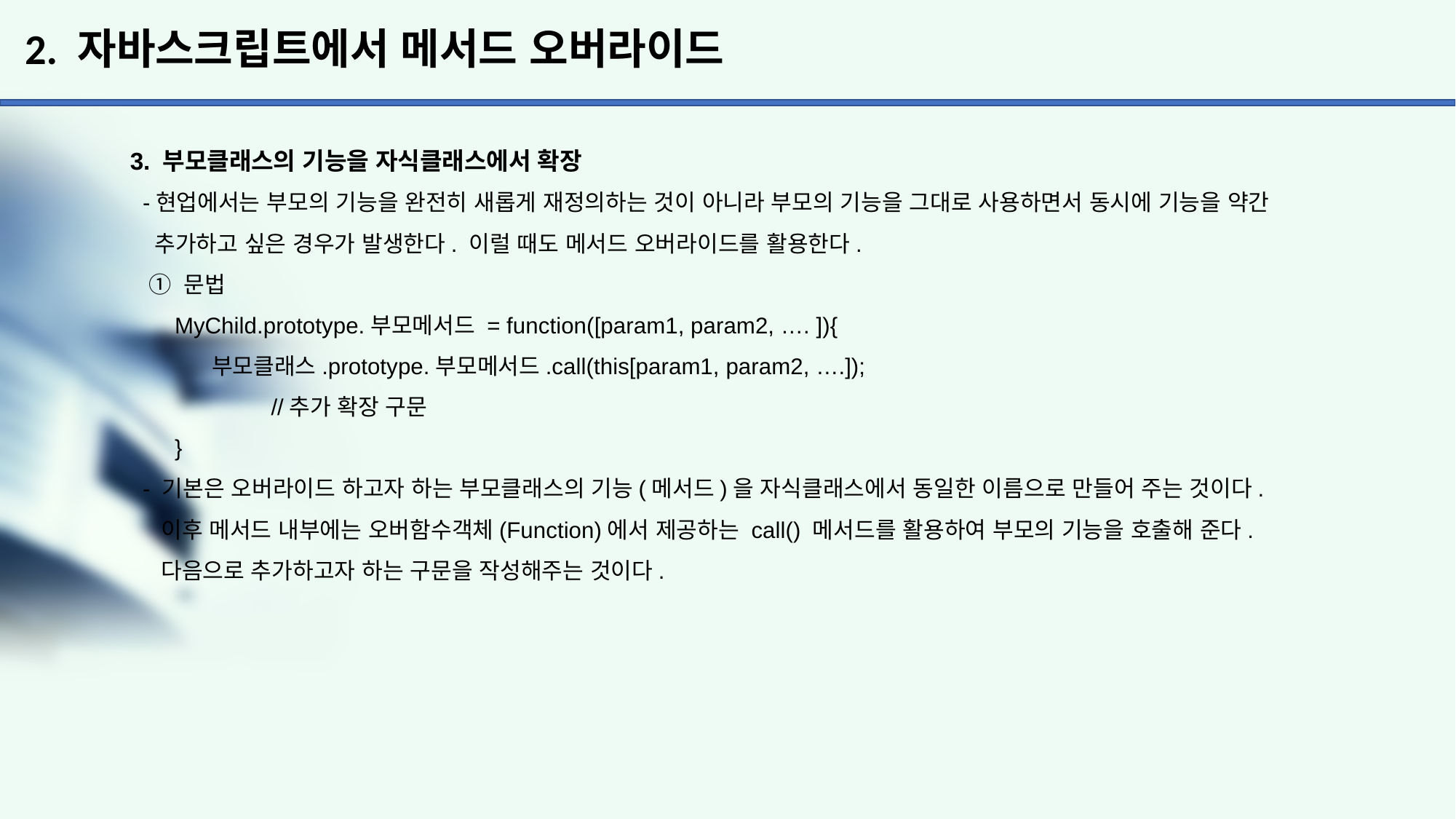

# 2. 자바스크립트에서 메서드 오버라이드
3. 부모클래스의 기능을 자식클래스에서 확장
  -현업에서는 부모의 기능을 완전히 새롭게 재정의하는 것이 아니라 부모의 기능을 그대로 사용하면서 동시에 기능을 약간
   추가하고 싶은 경우가 발생한다. 이럴 때도 메서드 오버라이드를 활용한다.
   ① 문법
       MyChild.prototype.부모메서드 = function([param1, param2, …. ]){
            부모클래스.prototype.부모메서드.call(this[param1, param2, ….]);
 	     //추가 확장 구문
       }
  - 기본은 오버라이드 하고자 하는 부모클래스의 기능(메서드)을 자식클래스에서 동일한 이름으로 만들어 주는 것이다.
    이후 메서드 내부에는 오버함수객체(Function)에서 제공하는 call() 메서드를 활용하여 부모의 기능을 호출해 준다.
    다음으로 추가하고자 하는 구문을 작성해주는 것이다.